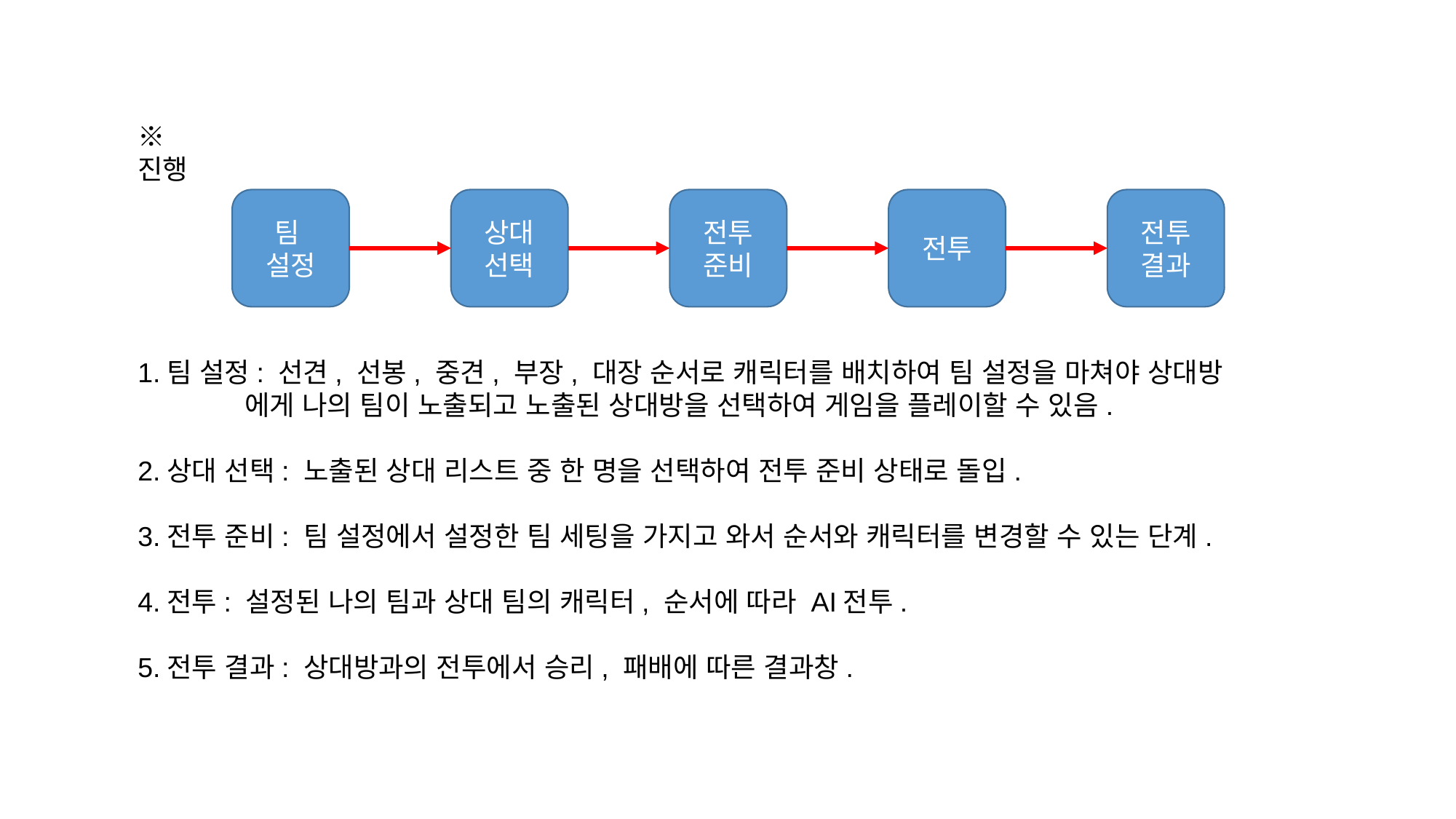

※진행
팀
설정
상대 선택
전투 준비
전투
전투
결과
1.팀 설정: 선견, 선봉, 중견, 부장, 대장 순서로 캐릭터를 배치하여 팀 설정을 마쳐야 상대방
              에게 나의 팀이 노출되고 노출된 상대방을 선택하여 게임을 플레이할 수 있음.

2.상대 선택: 노출된 상대 리스트 중 한 명을 선택하여 전투 준비 상태로 돌입.

3.전투 준비: 팀 설정에서 설정한 팀 세팅을 가지고 와서 순서와 캐릭터를 변경할 수 있는 단계.

4.전투: 설정된 나의 팀과 상대 팀의 캐릭터, 순서에 따라 AI전투.

5.전투 결과: 상대방과의 전투에서 승리, 패배에 따른 결과창.